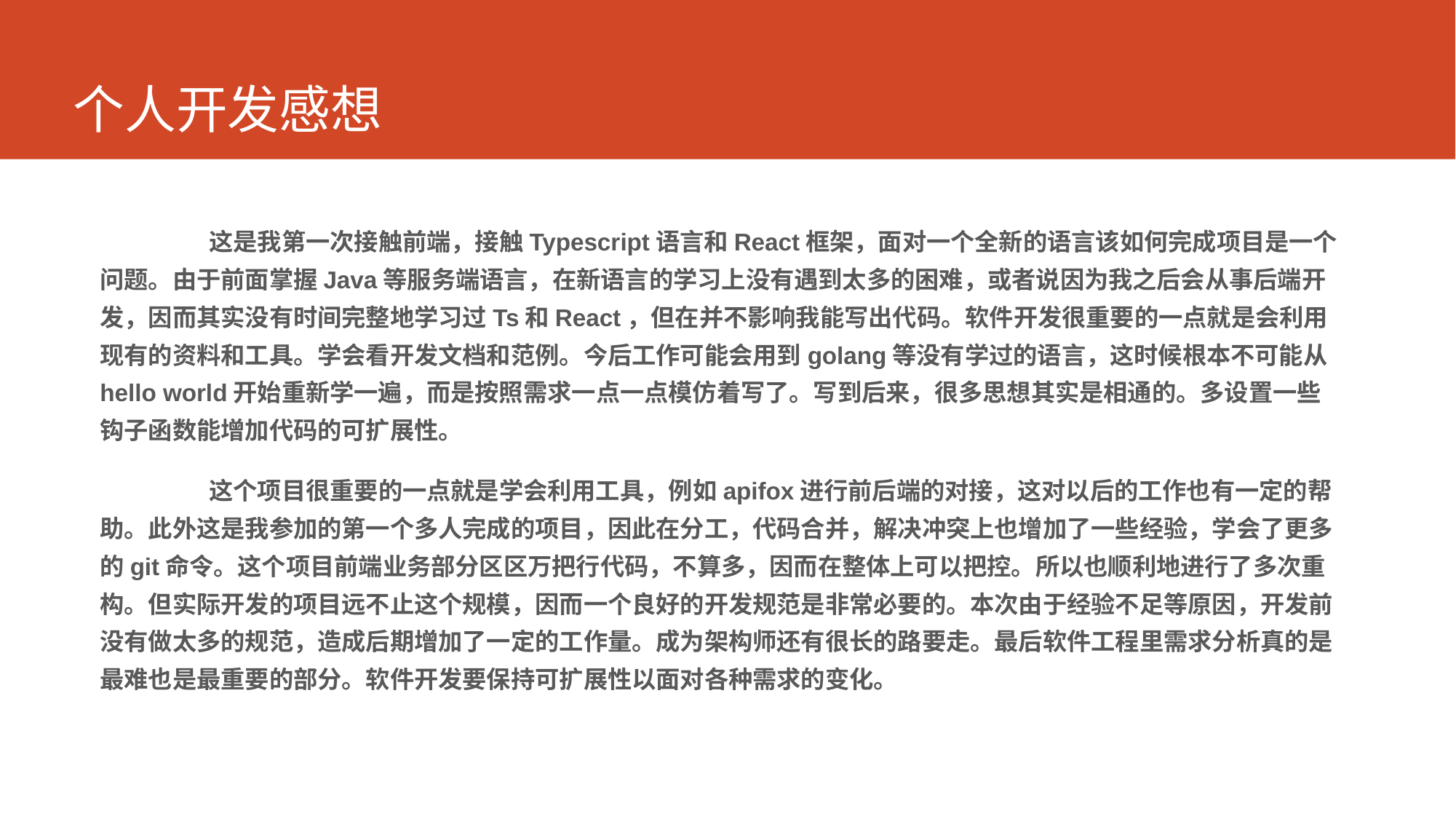

# 个人开发感想
	这是我第一次接触前端，接触Typescript语言和React框架，面对一个全新的语言该如何完成项目是一个问题。由于前面掌握Java等服务端语言，在新语言的学习上没有遇到太多的困难，或者说因为我之后会从事后端开发，因而其实没有时间完整地学习过Ts和React，但在并不影响我能写出代码。软件开发很重要的一点就是会利用现有的资料和工具。学会看开发文档和范例。今后工作可能会用到golang等没有学过的语言，这时候根本不可能从hello world开始重新学一遍，而是按照需求一点一点模仿着写了。写到后来，很多思想其实是相通的。多设置一些钩子函数能增加代码的可扩展性。
	这个项目很重要的一点就是学会利用工具，例如apifox进行前后端的对接，这对以后的工作也有一定的帮助。此外这是我参加的第一个多人完成的项目，因此在分工，代码合并，解决冲突上也增加了一些经验，学会了更多的git命令。这个项目前端业务部分区区万把行代码，不算多，因而在整体上可以把控。所以也顺利地进行了多次重构。但实际开发的项目远不止这个规模，因而一个良好的开发规范是非常必要的。本次由于经验不足等原因，开发前没有做太多的规范，造成后期增加了一定的工作量。成为架构师还有很长的路要走。最后软件工程里需求分析真的是最难也是最重要的部分。软件开发要保持可扩展性以面对各种需求的变化。